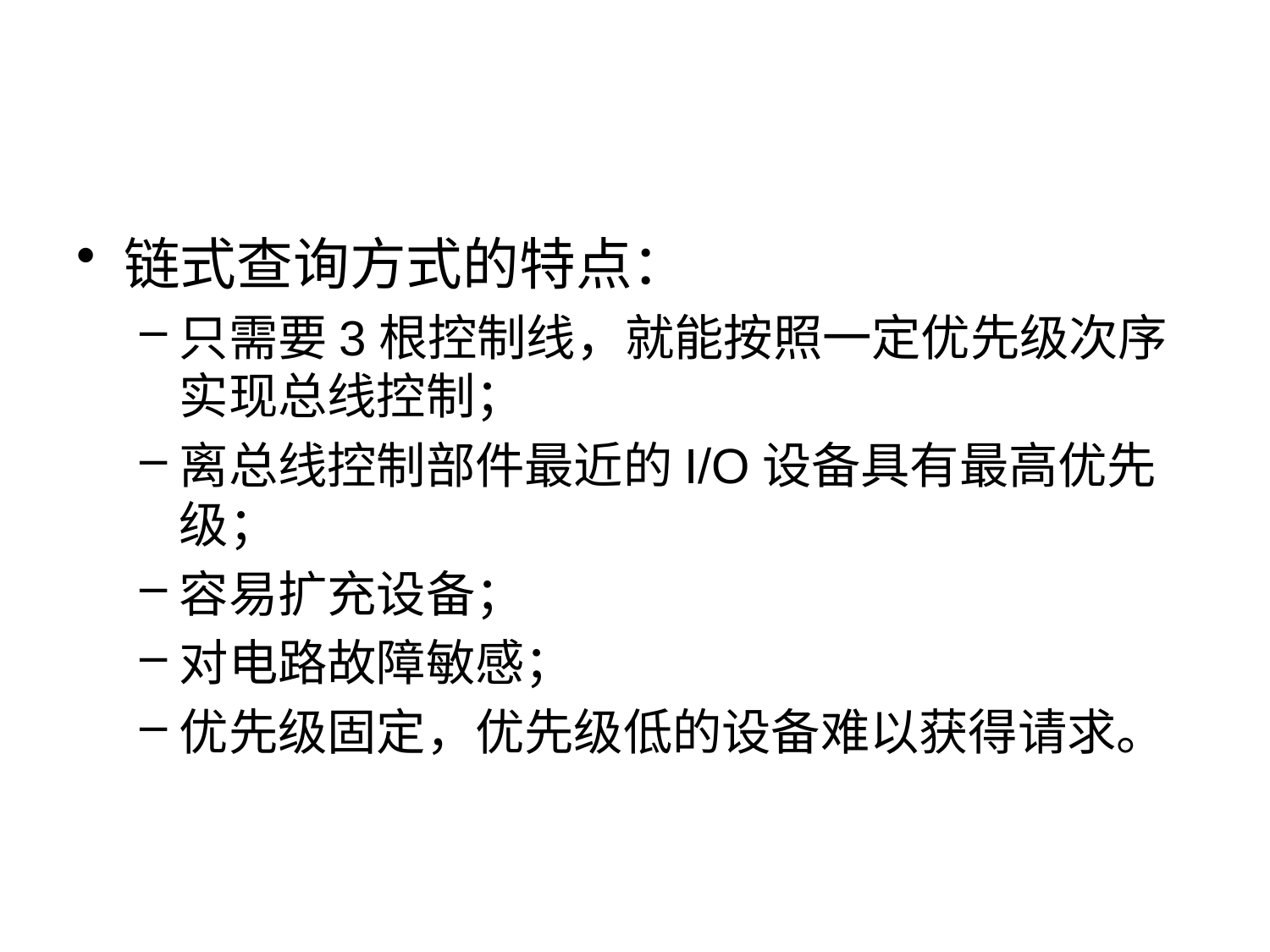

#
链式查询方式的特点：
只需要3根控制线，就能按照一定优先级次序实现总线控制；
离总线控制部件最近的I/O设备具有最高优先级；
容易扩充设备；
对电路故障敏感；
优先级固定，优先级低的设备难以获得请求。